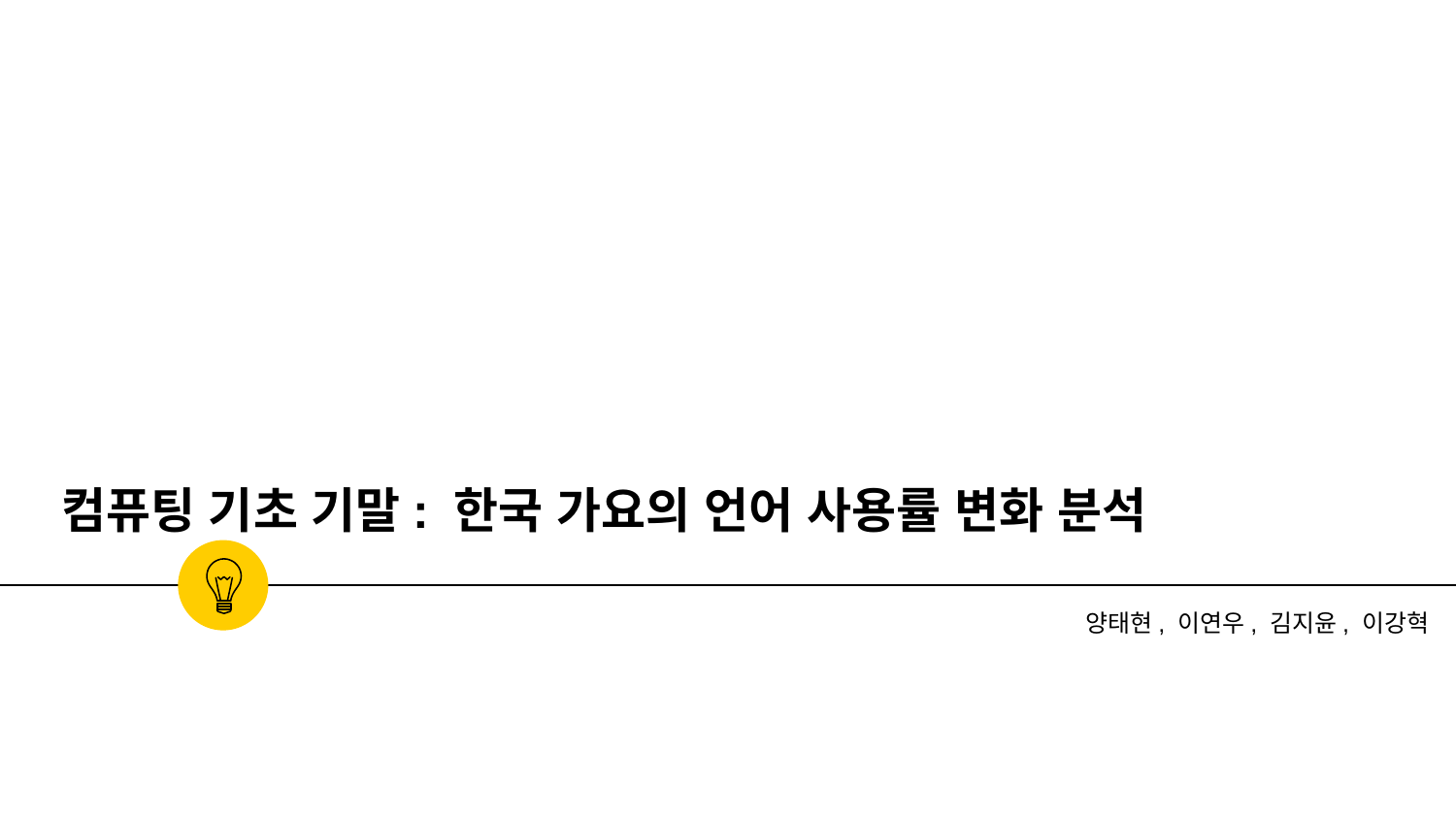

# 컴퓨팅 기초 기말: 한국 가요의 언어 사용률 변화 분석
양태현, 이연우, 김지윤, 이강혁